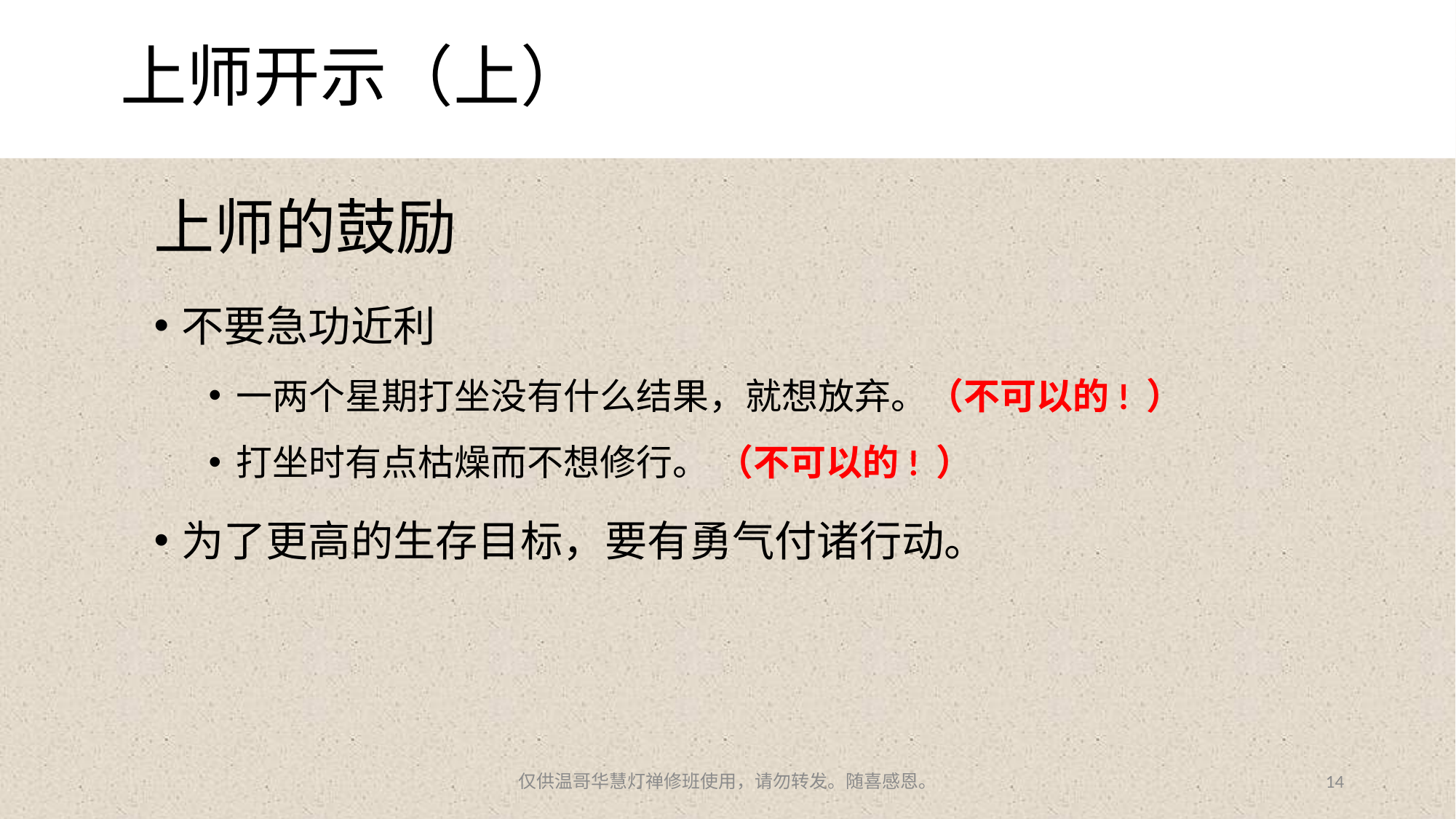

# 上师开示（上）
上师的鼓励
不要急功近利
一两个星期打坐没有什么结果，就想放弃。（不可以的! ）
打坐时有点枯燥而不想修行。 （不可以的! ）
为了更高的生存目标，要有勇气付诸行动。

仅供温哥华慧灯禅修班使用，请勿转发。随喜感恩。
14